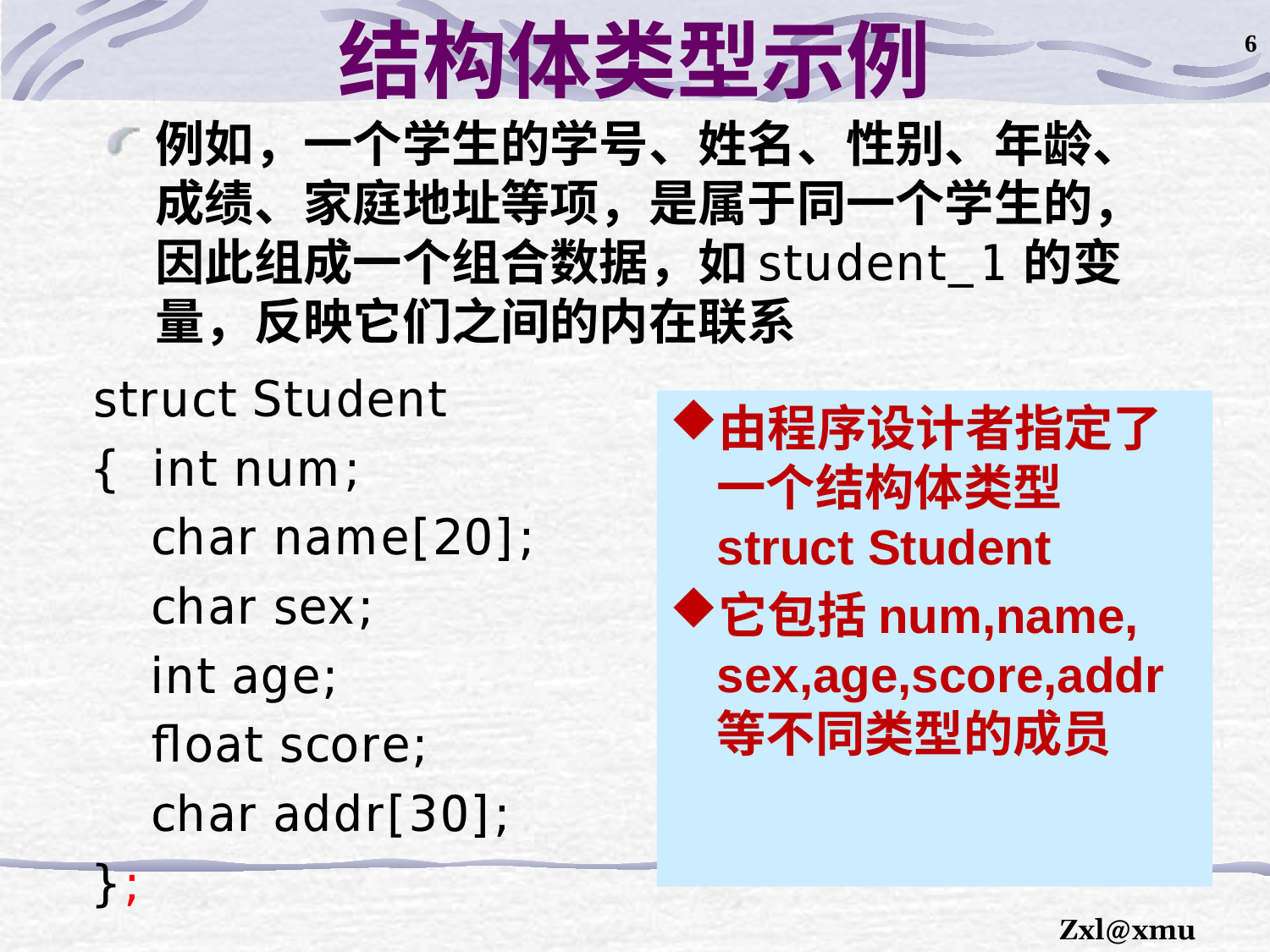

6
# 结构体类型示例
例如，一个学生的学号、姓名、性别、年龄、成绩、家庭地址等项，是属于同一个学生的，因此组成一个组合数据，如student_1的变量，反映它们之间的内在联系

struct Student
{  int num;
    char name[20];
    char sex;
    int age;
    float score;
    char addr[30];
};
由程序设计者指定了一个结构体类型struct Student
它包括num,name, sex,age,score,addr等不同类型的成员